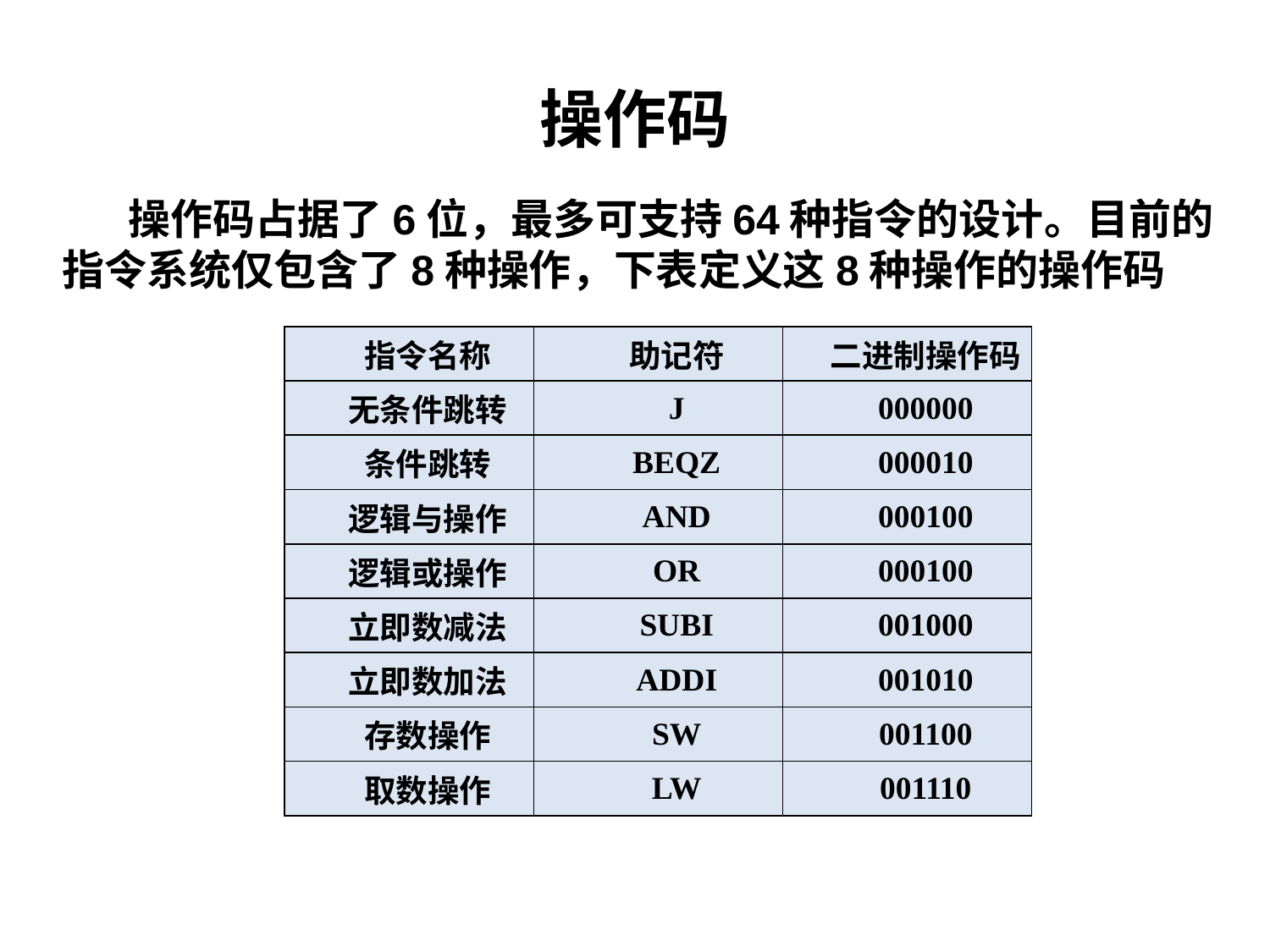

# 操作码
  操作码占据了6位，最多可支持64种指令的设计。目前的指令系统仅包含了8种操作，下表定义这8种操作的操作码
| 指令名称 | 助记符 | 二进制操作码 |
| --- | --- | --- |
| 无条件跳转 | J | 000000 |
| 条件跳转 | BEQZ | 000010 |
| 逻辑与操作 | AND | 000100 |
| 逻辑或操作 | OR | 000100 |
| 立即数减法 | SUBI | 001000 |
| 立即数加法 | ADDI | 001010 |
| 存数操作 | SW | 001100 |
| 取数操作 | LW | 001110 |